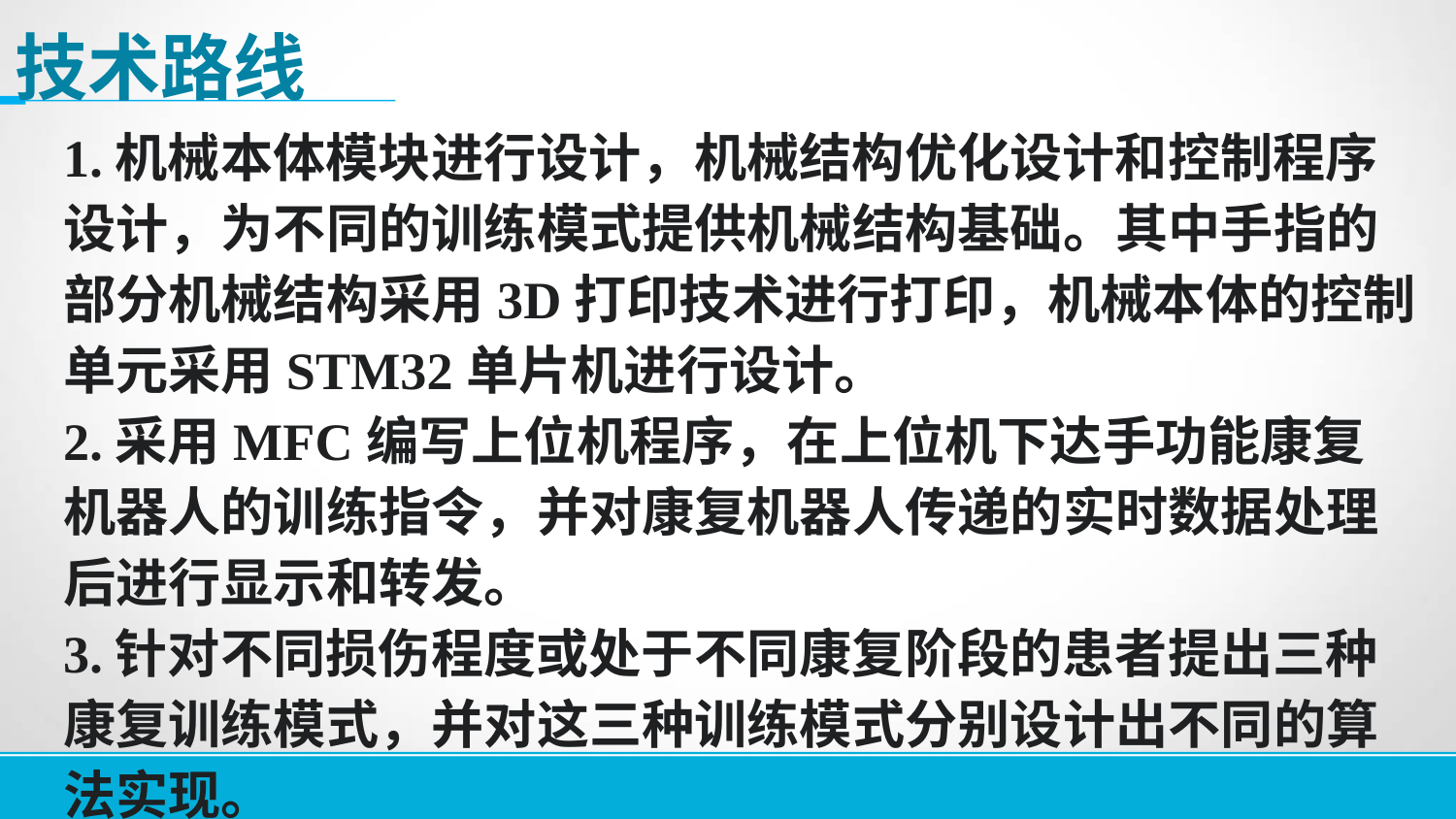

# 技术路线
1.机械本体模块进行设计，机械结构优化设计和控制程序设计，为不同的训练模式提供机械结构基础。其中手指的部分机械结构采用3D打印技术进行打印，机械本体的控制单元采用STM32单片机进行设计。
2.采用MFC编写上位机程序，在上位机下达手功能康复机器人的训练指令，并对康复机器人传递的实时数据处理后进行显示和转发。
3.针对不同损伤程度或处于不同康复阶段的患者提出三种康复训练模式，并对这三种训练模式分别设计出不同的算法实现。